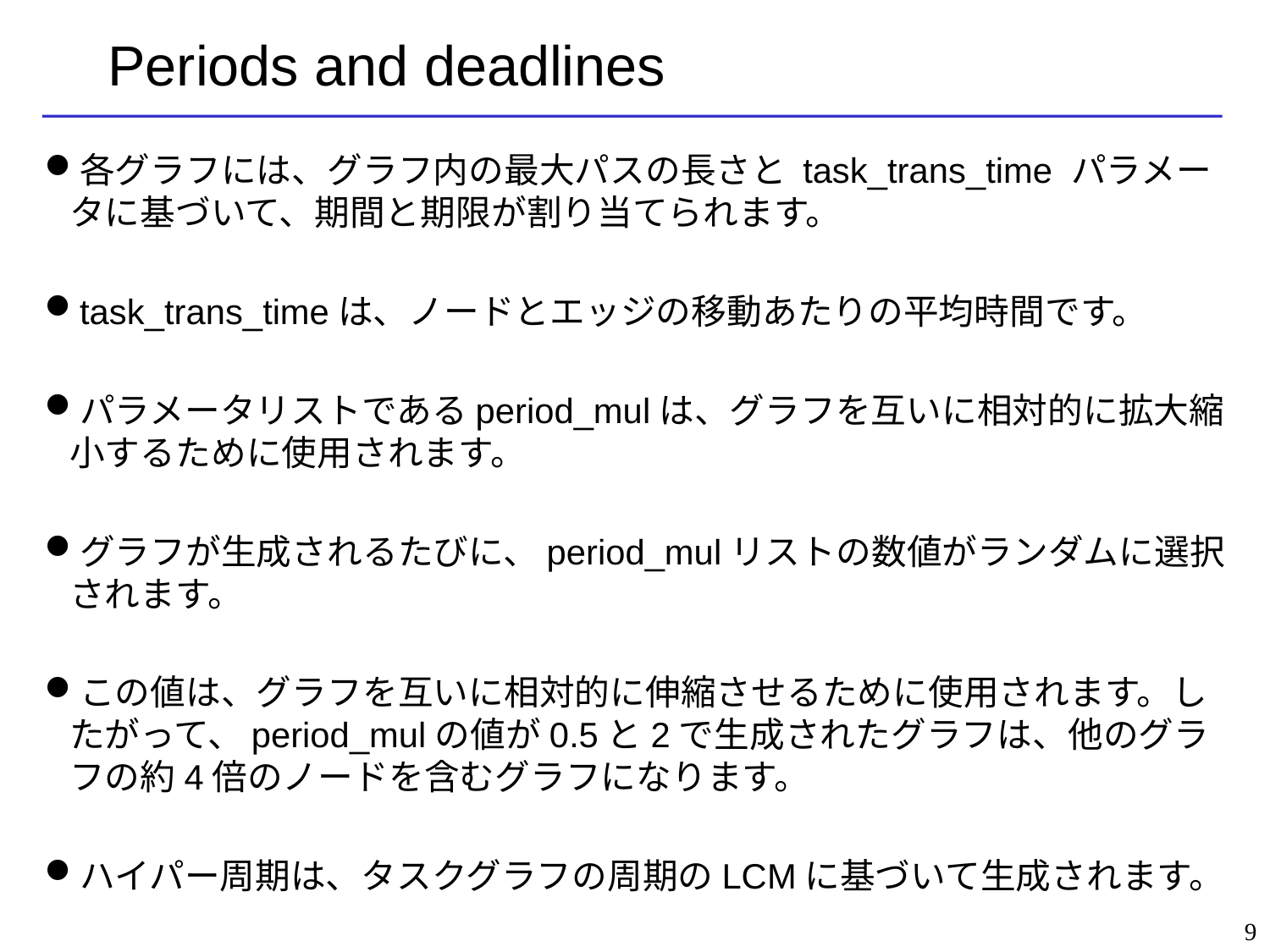

# Periods and deadlines
各グラフには、グラフ内の最大パスの長さと task_trans_time パラメータに基づいて、期間と期限が割り当てられます。

task_trans_timeは、ノードとエッジの移動あたりの平均時間です。

パラメータリストであるperiod_mulは、グラフを互いに相対的に拡大縮小するために使用されます。

グラフが生成されるたびに、period_mulリストの数値がランダムに選択されます。

この値は、グラフを互いに相対的に伸縮させるために使用されます。したがって、period_mulの値が0.5と2で生成されたグラフは、他のグラフの約4倍のノードを含むグラフになります。

ハイパー周期は、タスクグラフの周期のLCMに基づいて生成されます。
9